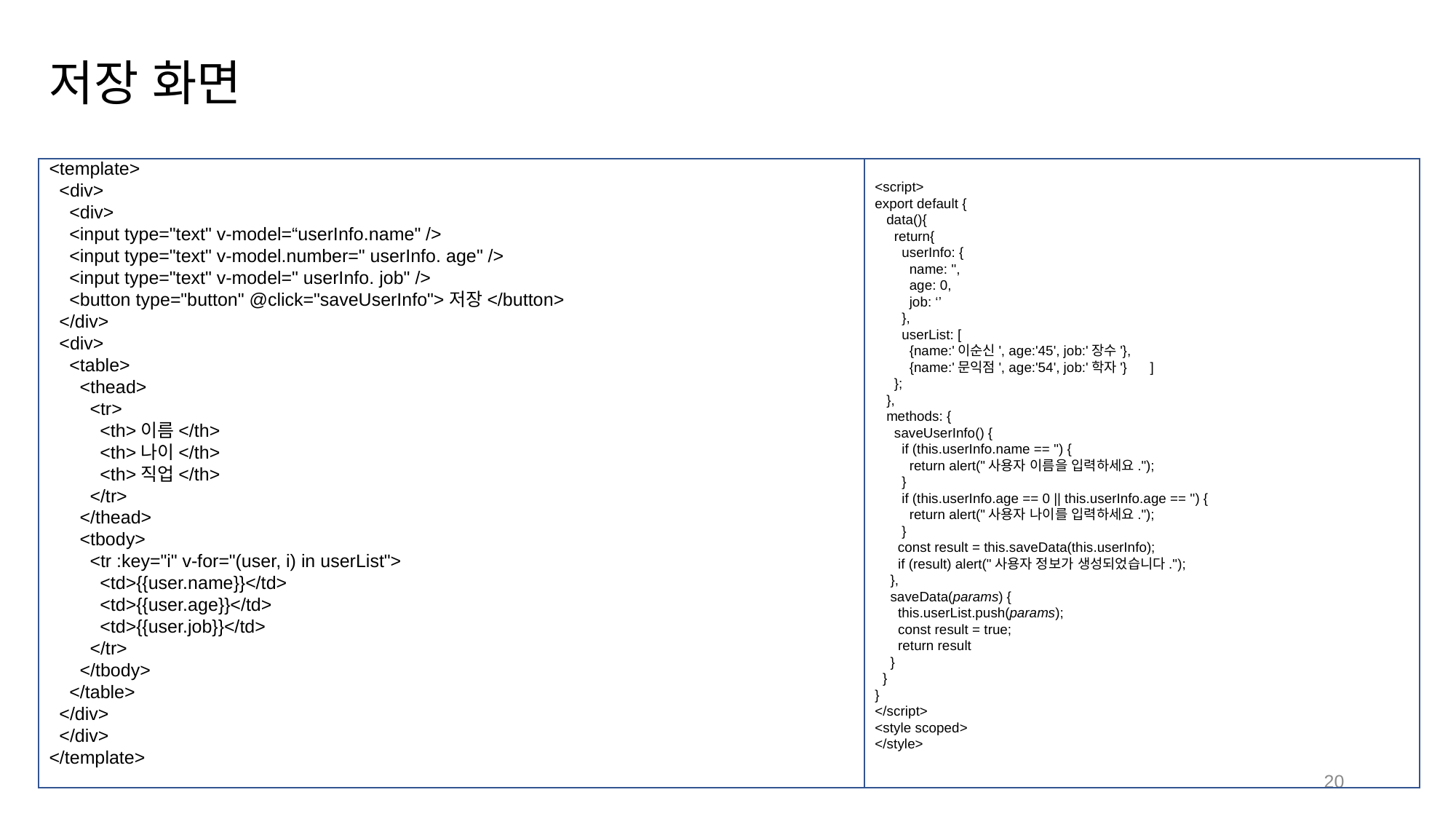

# 저장 화면
<script>
export default {
   data(){
     return{
       userInfo: {
         name: '',
         age: 0,
         job: ‘’
       },
       userList: [
         {name:'이순신', age:'45', job:'장수'},
         {name:'문익점', age:'54', job:'학자'}      ]
     };
   },
   methods: {
     saveUserInfo() {
       if (this.userInfo.name == '') {
         return alert("사용자 이름을 입력하세요.");
       }
       if (this.userInfo.age == 0 || this.userInfo.age == '') {
         return alert("사용자 나이를 입력하세요.");
       }
      const result = this.saveData(this.userInfo);
      if (result) alert("사용자 정보가 생성되었습니다.");
    },
    saveData(params) {
      this.userList.push(params);
      const result = true;
      return result
    }
  }
}
</script>
<style scoped>
</style>

<template>
  <div>
    <div>
    <input type="text" v-model=“userInfo.name" />
    <input type="text" v-model.number=" userInfo. age" />
    <input type="text" v-model=" userInfo. job" />
    <button type="button" @click="saveUserInfo">저장</button>
  </div>
  <div>
    <table>
      <thead>
        <tr>
          <th>이름</th>
          <th>나이</th>
          <th>직업</th>
        </tr>
      </thead>
      <tbody>
        <tr :key="i" v-for="(user, i) in userList">
          <td>{{user.name}}</td>
          <td>{{user.age}}</td>
          <td>{{user.job}}</td>
        </tr>
      </tbody>
    </table>
  </div>
  </div>
</template>

20